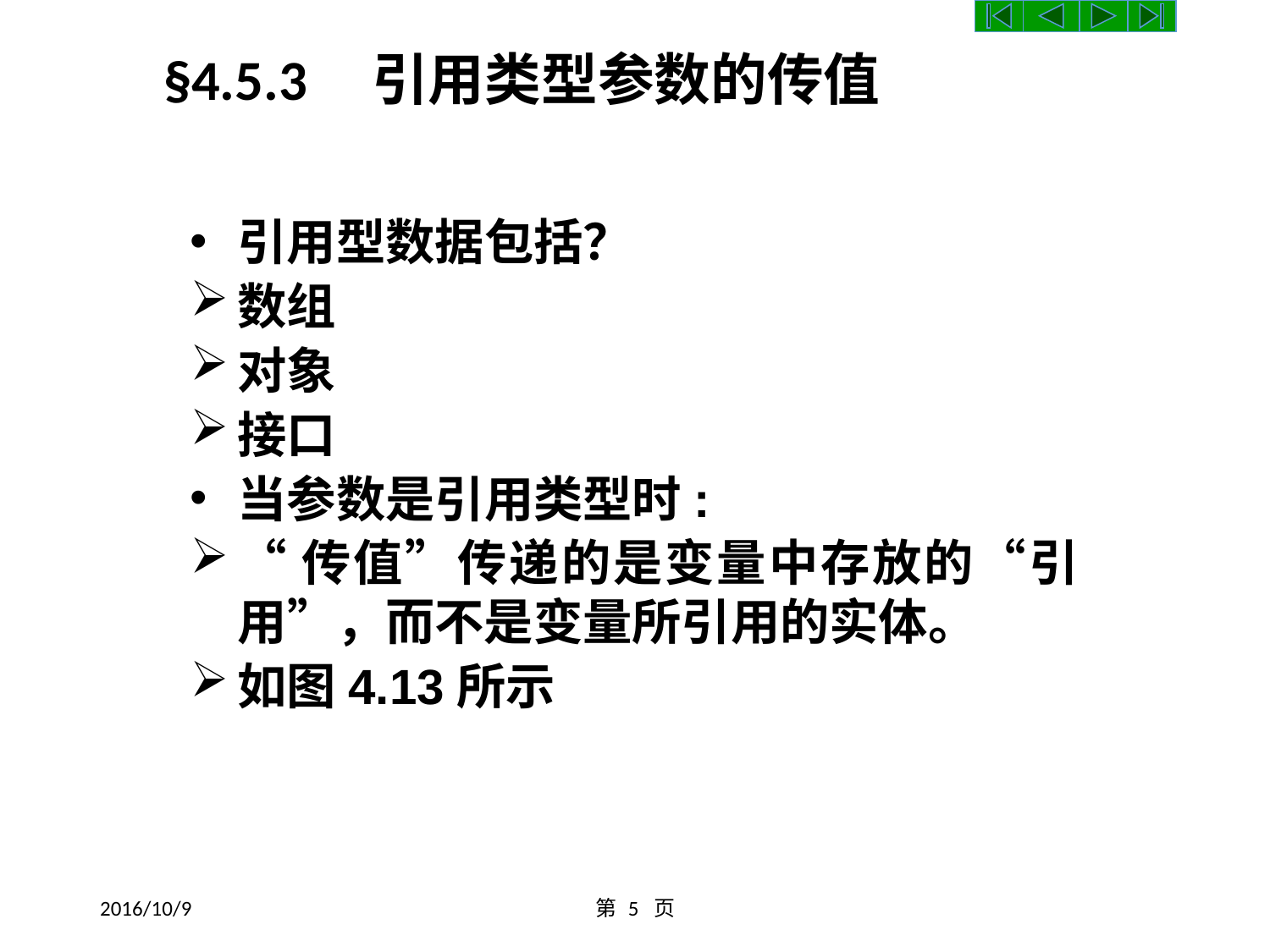

§4.5.3    引用类型参数的传值
引用型数据包括？
数组
对象
接口
当参数是引用类型时:
“传值”传递的是变量中存放的“引用”，而不是变量所引用的实体。
如图4.13所示
2016/10/9
第 5  页